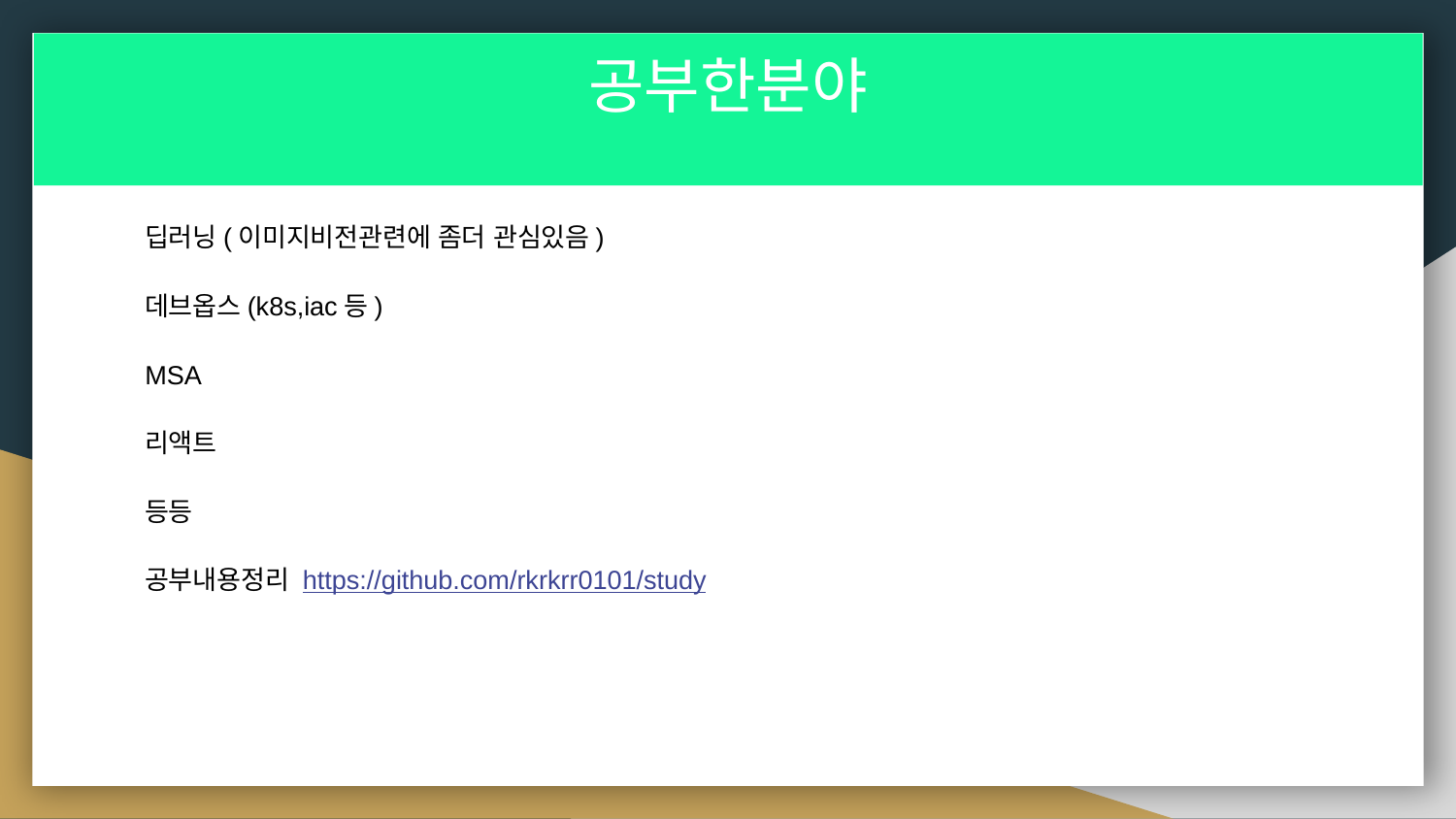

# 공부한분야
딥러닝(이미지비전관련에 좀더 관심있음)
데브옵스(k8s,iac등)
MSA
리액트
등등
공부내용정리 https://github.com/rkrkrr0101/study